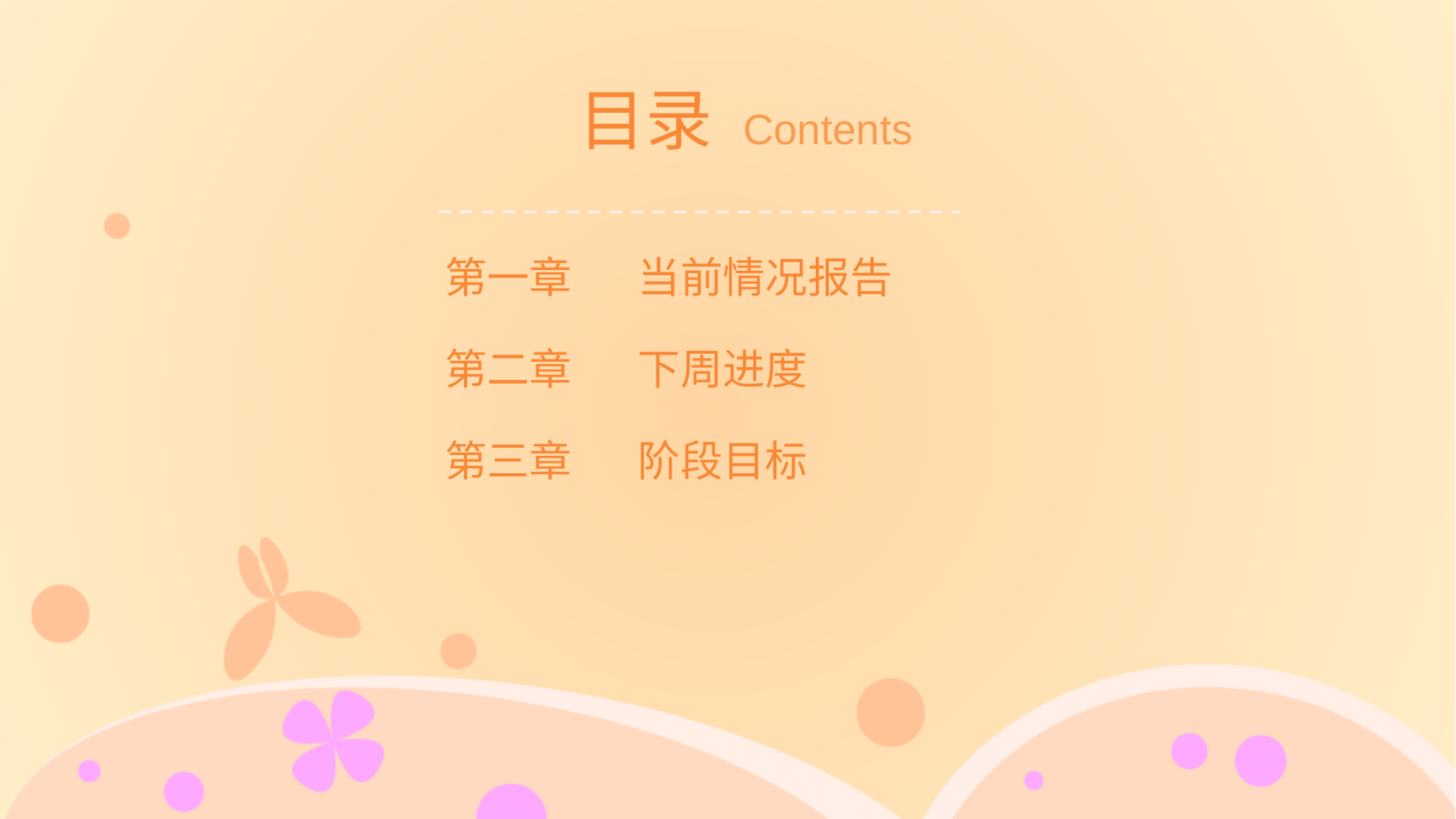

# 目录 Contents
第一章       当前情况报告
第二章       下周进度
第三章       阶段目标